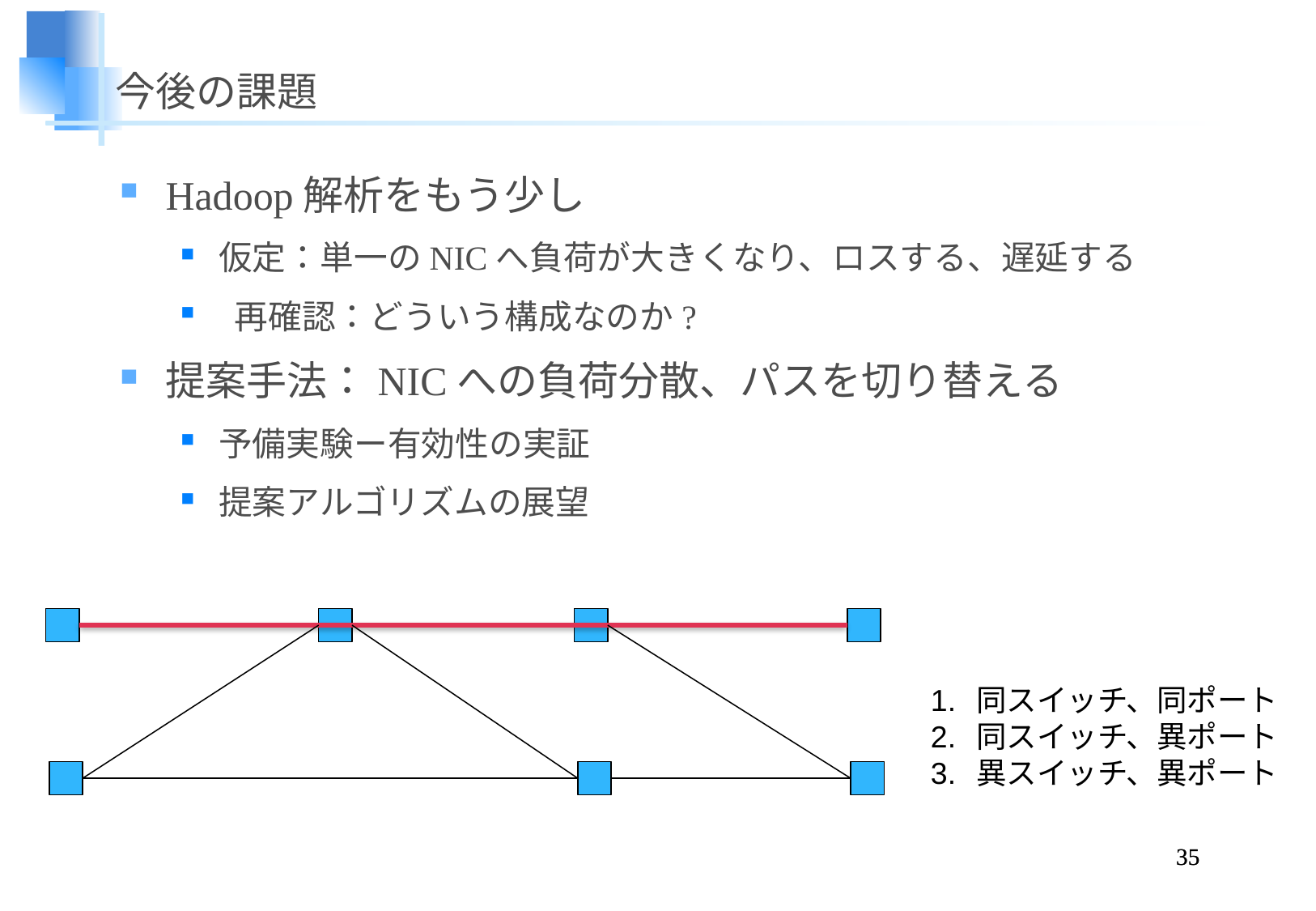

# 今後の課題
Hadoop解析をもう少し
仮定：単一のNICへ負荷が大きくなり、ロスする、遅延する
 再確認：どういう構成なのか?
提案手法：NICへの負荷分散、パスを切り替える
予備実験ー有効性の実証
提案アルゴリズムの展望

同スイッチ、同ポート
同スイッチ、異ポート
異スイッチ、異ポート

35
35